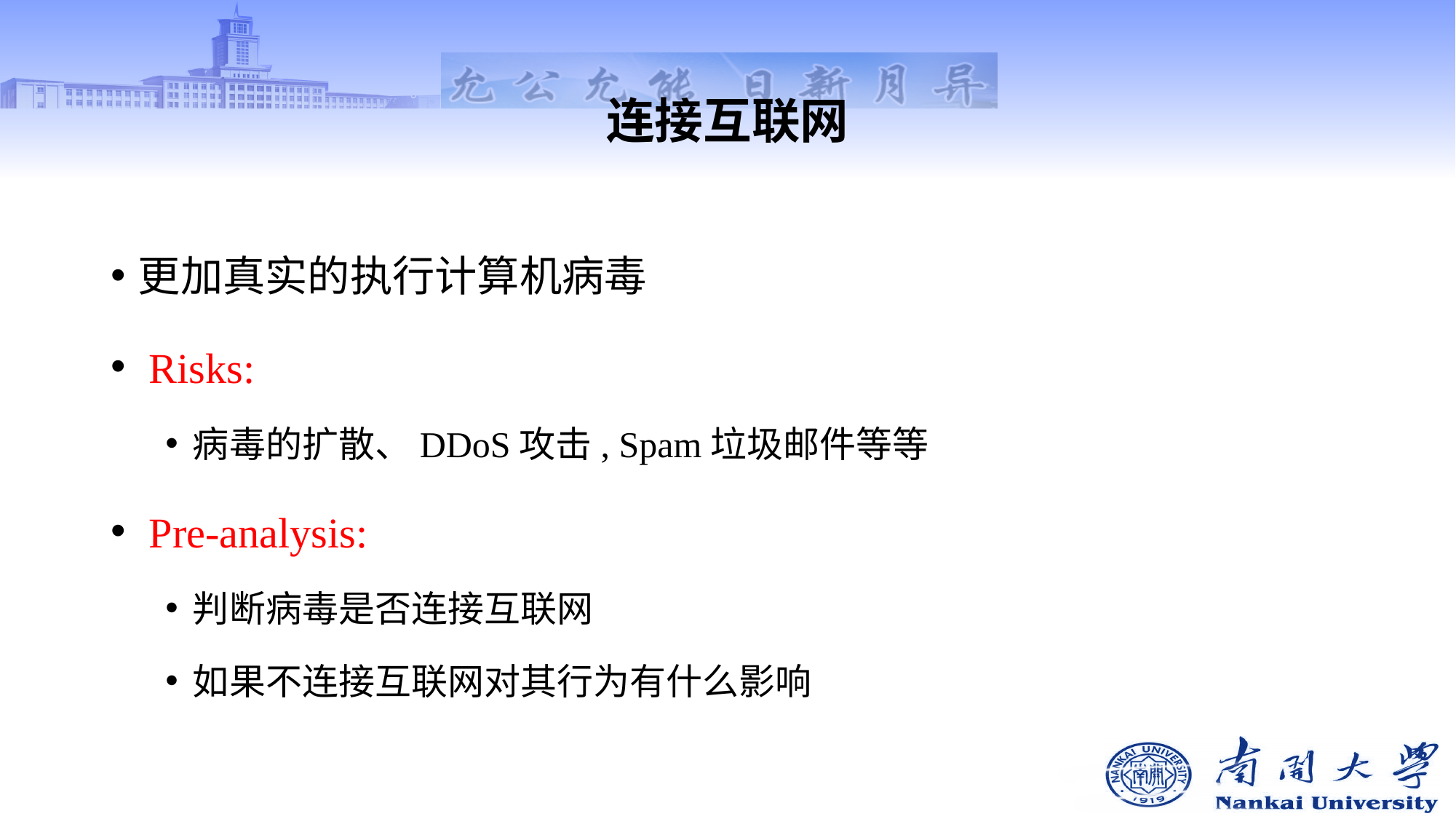

# 连接互联网
更加真实的执行计算机病毒
 Risks:
病毒的扩散、DDoS攻击, Spam垃圾邮件等等
 Pre-analysis:
判断病毒是否连接互联网
如果不连接互联网对其行为有什么影响